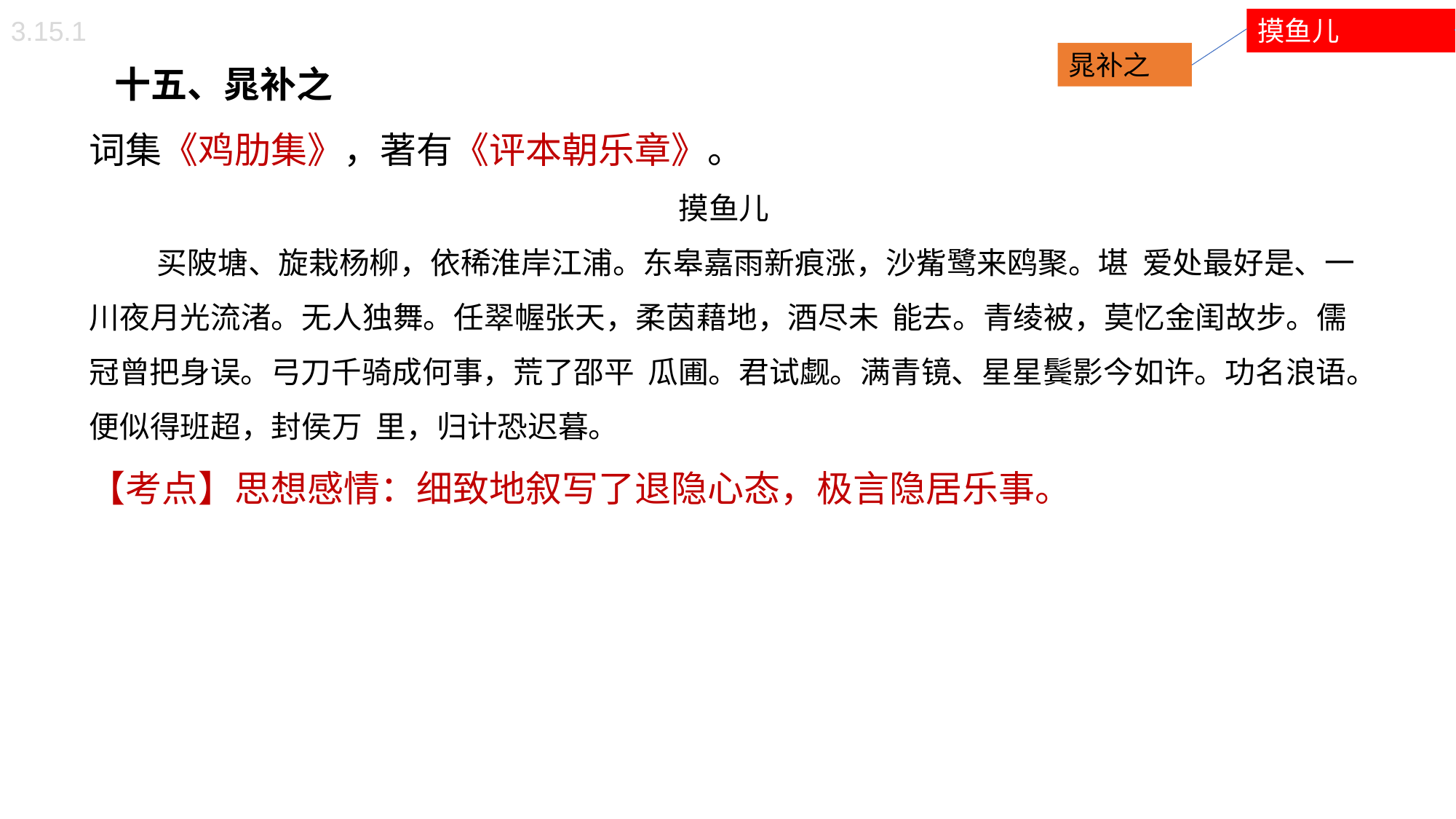

3.15.1
摸鱼儿
  十五、晁补之
词集《鸡肋集》，著有《评本朝乐章》。
摸鱼儿
         买陂塘、旋栽杨柳，依稀淮岸江浦。东皋嘉雨新痕涨，沙觜鹭来鸥聚。堪  爱处最好是、一川夜月光流渚。无人独舞。任翠幄张天，柔茵藉地，酒尽未  能去。青绫被，莫忆金闺故步。儒冠曾把身误。弓刀千骑成何事，荒了邵平  瓜圃。君试觑。满青镜、星星鬓影今如许。功名浪语。便似得班超，封侯万  里，归计恐迟暮。
【考点】思想感情：细致地叙写了退隐心态，极言隐居乐事。
晁补之